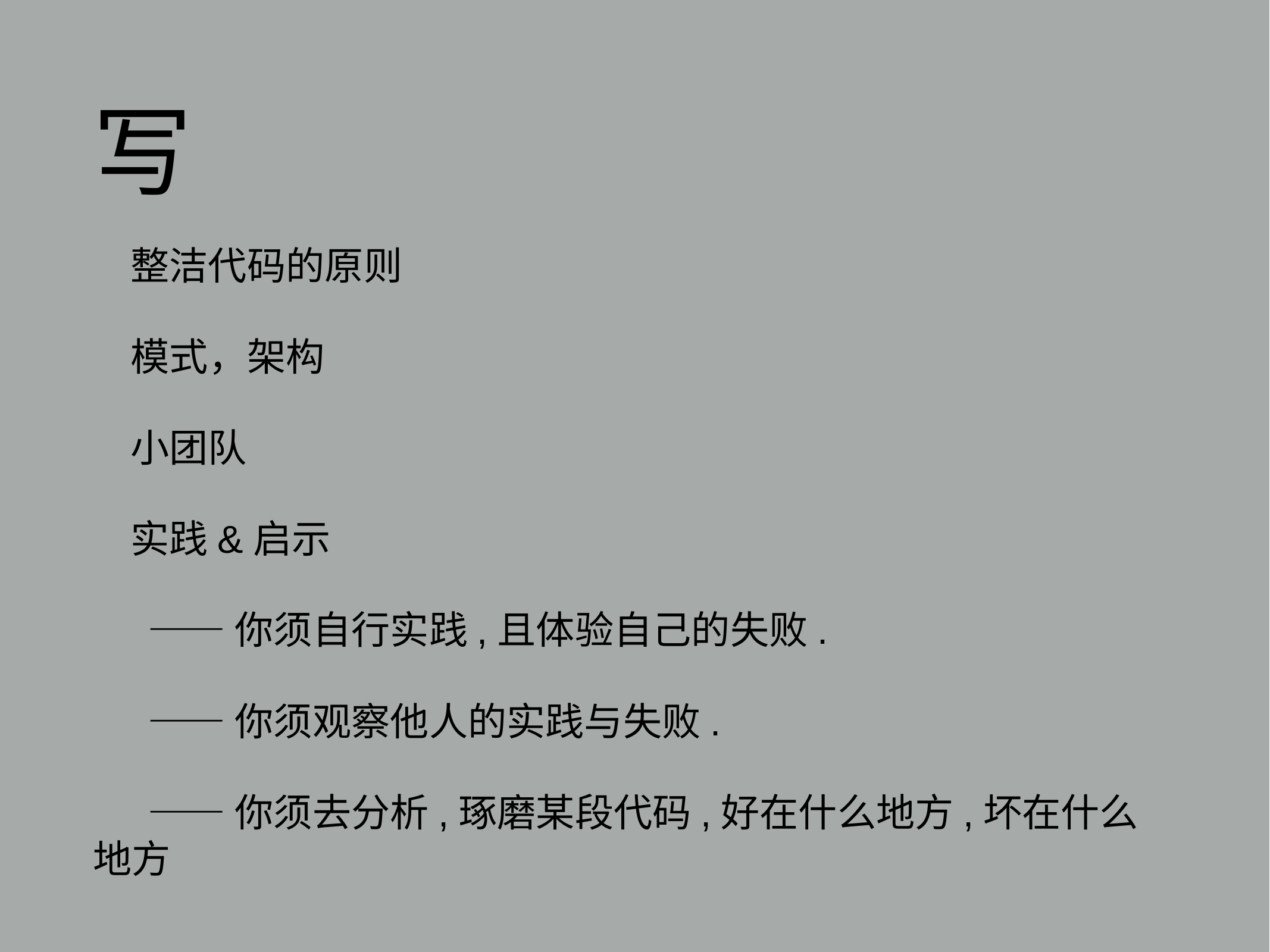

# 写
整洁代码的原则
模式，架构
小团队
实践&启示
  ——你须自行实践,且体验自己的失败.
  ——你须观察他人的实践与失败.
  ——你须去分析,琢磨某段代码,好在什么地方,坏在什么地方